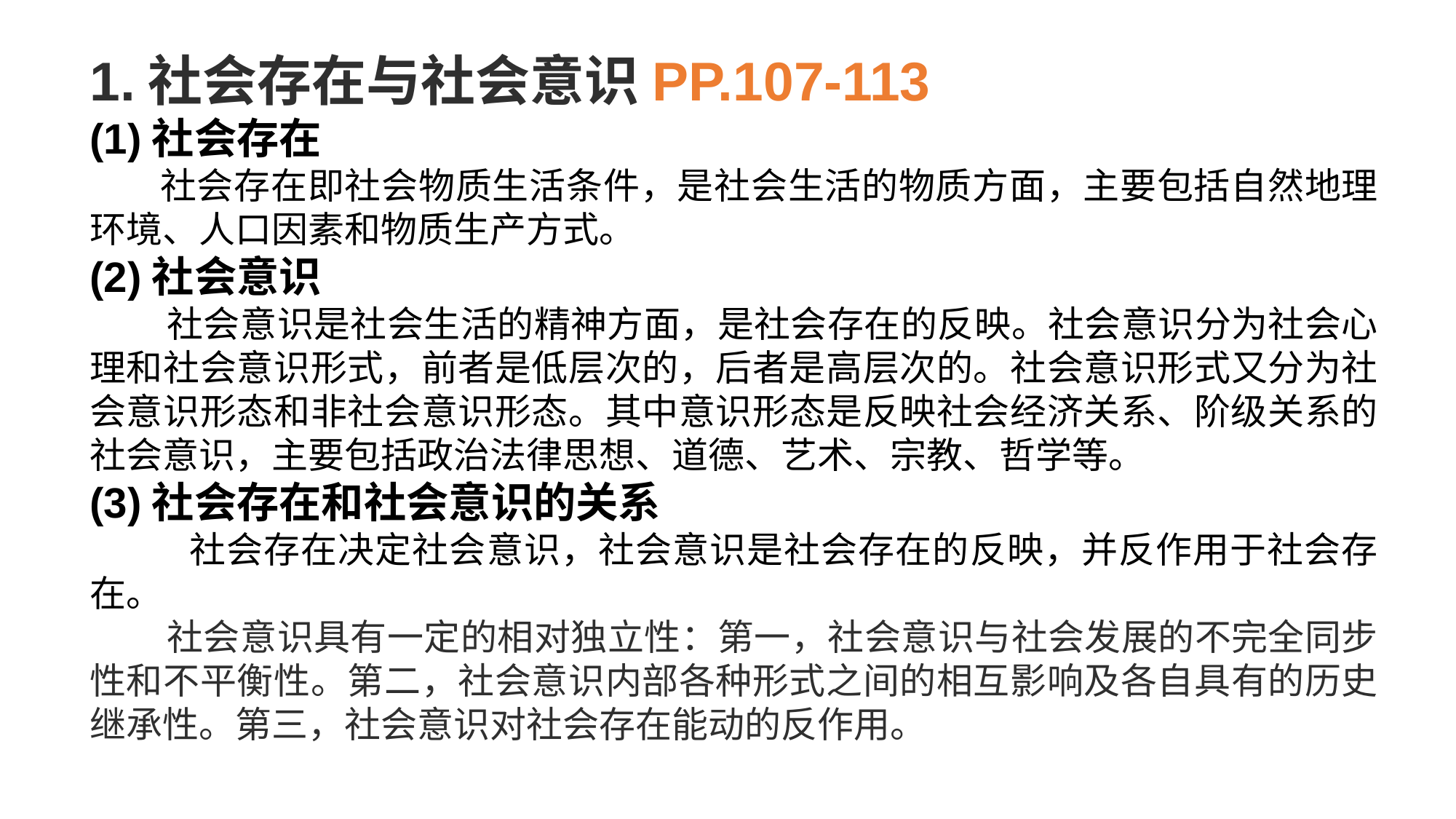

1.社会存在与社会意识PP.107-113
(1)社会存在
       社会存在即社会物质生活条件，是社会生活的物质方面，主要包括自然地理环境、人口因素和物质生产方式。
(2)社会意识
        社会意识是社会生活的精神方面，是社会存在的反映。社会意识分为社会心理和社会意识形式，前者是低层次的，后者是高层次的。社会意识形式又分为社会意识形态和非社会意识形态。其中意识形态是反映社会经济关系、阶级关系的社会意识，主要包括政治法律思想、道德、艺术、宗教、哲学等。
(3)社会存在和社会意识的关系
          社会存在决定社会意识，社会意识是社会存在的反映，并反作用于社会存在。
        社会意识具有一定的相对独立性：第一，社会意识与社会发展的不完全同步性和不平衡性。第二，社会意识内部各种形式之间的相互影响及各自具有的历史继承性。第三，社会意识对社会存在能动的反作用。